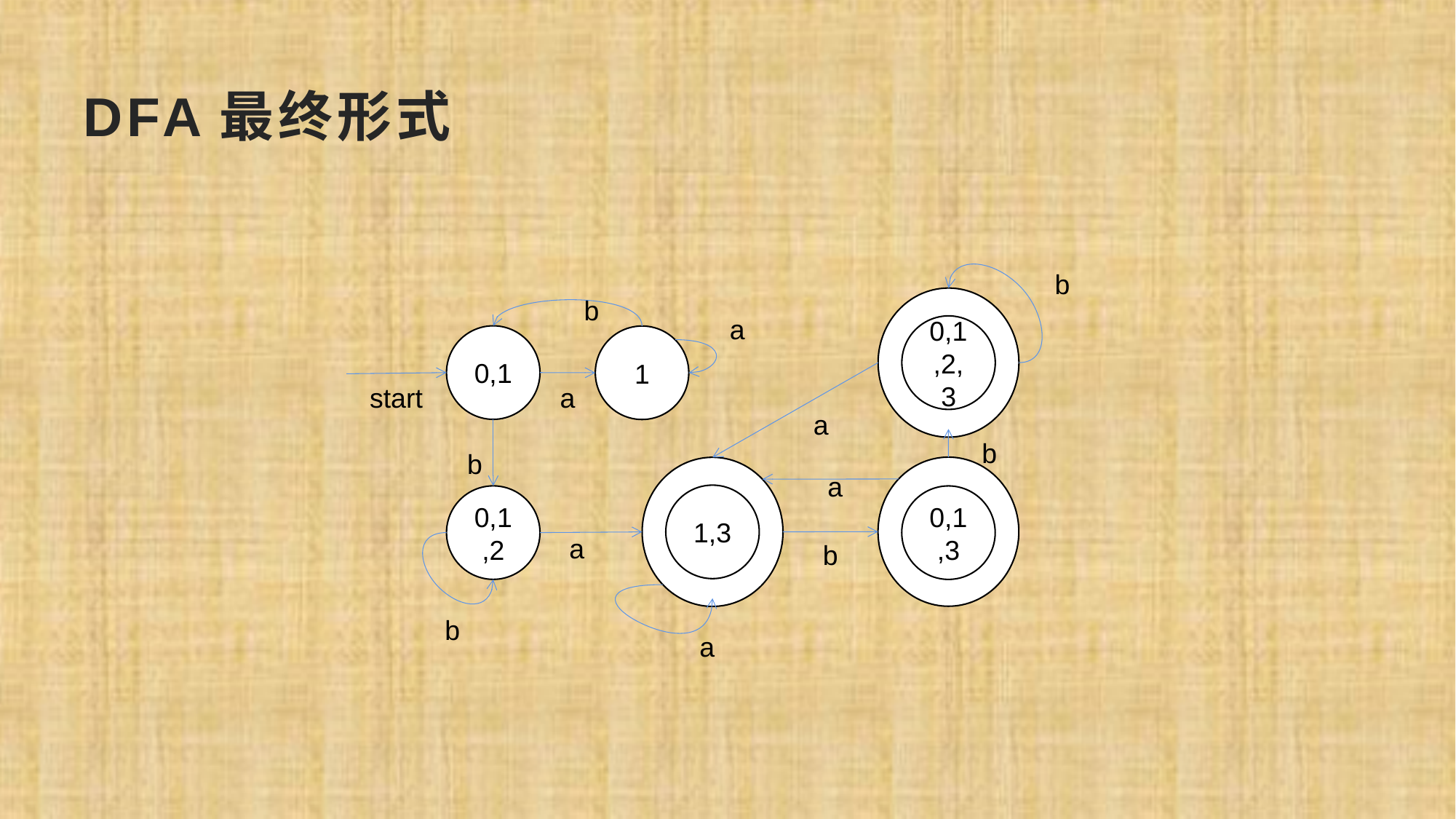

# DFA最终形式

b
b

a
0,1,2,3
0,1
1
start
a
a
b
b

a
1,3
0,1,2
0,1,3
a
b
b
a